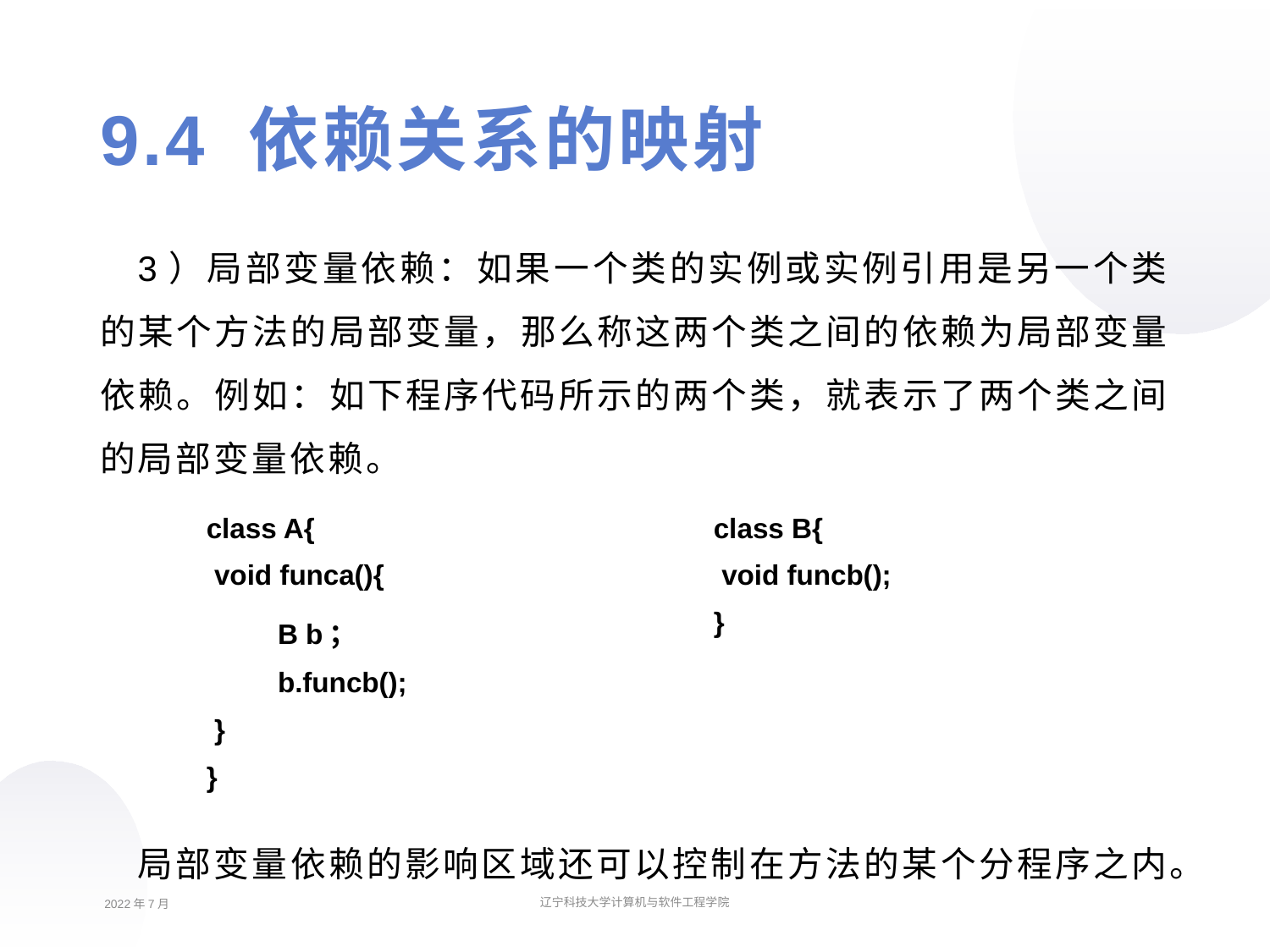

9.4 依赖关系的映射
3）局部变量依赖：如果一个类的实例或实例引用是另一个类的某个方法的局部变量，那么称这两个类之间的依赖为局部变量依赖。例如：如下程序代码所示的两个类，就表示了两个类之间的局部变量依赖。

局部变量依赖的影响区域还可以控制在方法的某个分程序之内。
| class A{ void funca(){ B b； b.funcb(); } } | class B{ void funcb(); } |
| --- | --- |

2022年7月
辽宁科技大学计算机与软件工程学院
65